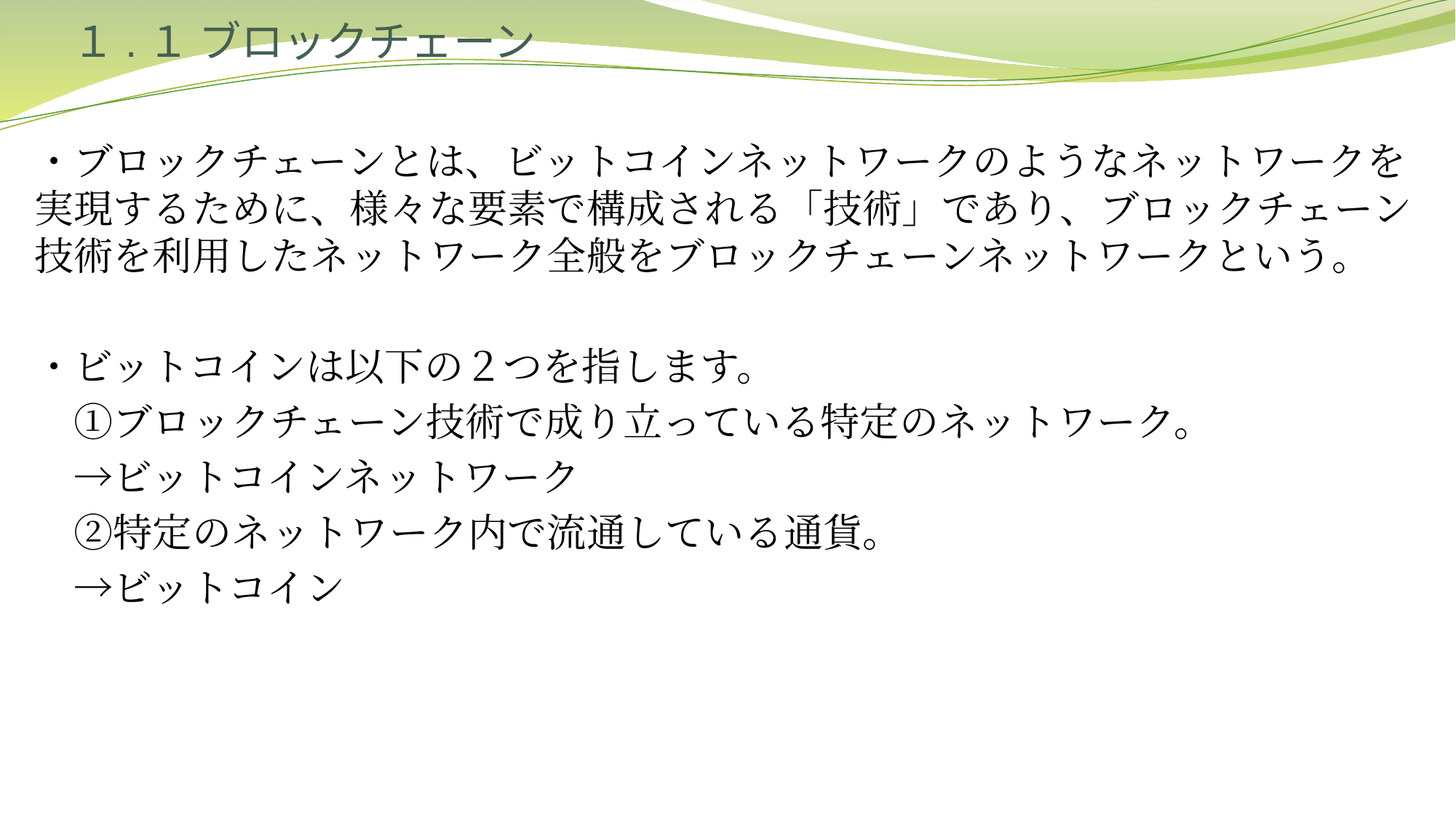

# １.１ ブロックチェーン
・ブロックチェーンとは、ビットコインネットワークのようなネットワークを実現するために、様々な要素で構成される「技術」であり、ブロックチェーン技術を利用したネットワーク全般をブロックチェーンネットワークという。

・ビットコインは以下の２つを指します。
　①ブロックチェーン技術で成り立っている特定のネットワーク。
　→ビットコインネットワーク
　②特定のネットワーク内で流通している通貨。
　→ビットコイン